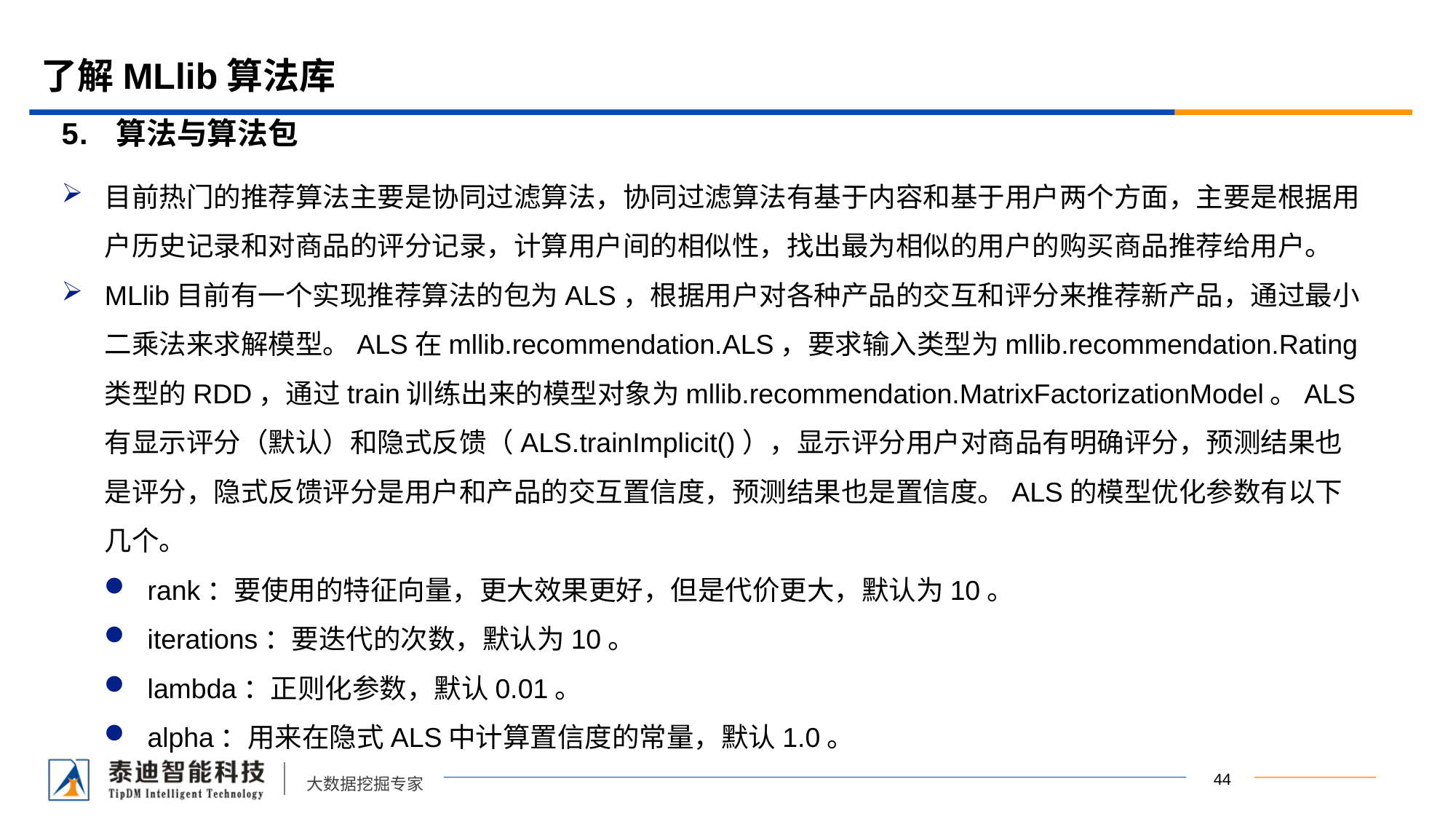

# 了解MLlib算法库
算法与算法包
目前热门的推荐算法主要是协同过滤算法，协同过滤算法有基于内容和基于用户两个方面，主要是根据用户历史记录和对商品的评分记录，计算用户间的相似性，找出最为相似的用户的购买商品推荐给用户。
MLlib目前有一个实现推荐算法的包为ALS，根据用户对各种产品的交互和评分来推荐新产品，通过最小二乘法来求解模型。ALS在mllib.recommendation.ALS，要求输入类型为mllib.recommendation.Rating类型的RDD，通过train训练出来的模型对象为mllib.recommendation.MatrixFactorizationModel。ALS有显示评分（默认）和隐式反馈（ALS.trainImplicit()），显示评分用户对商品有明确评分，预测结果也是评分，隐式反馈评分是用户和产品的交互置信度，预测结果也是置信度。ALS的模型优化参数有以下几个。
rank：要使用的特征向量，更大效果更好，但是代价更大，默认为10。
iterations：要迭代的次数，默认为10。
lambda：正则化参数，默认0.01。
alpha：用来在隐式ALS中计算置信度的常量，默认1.0。